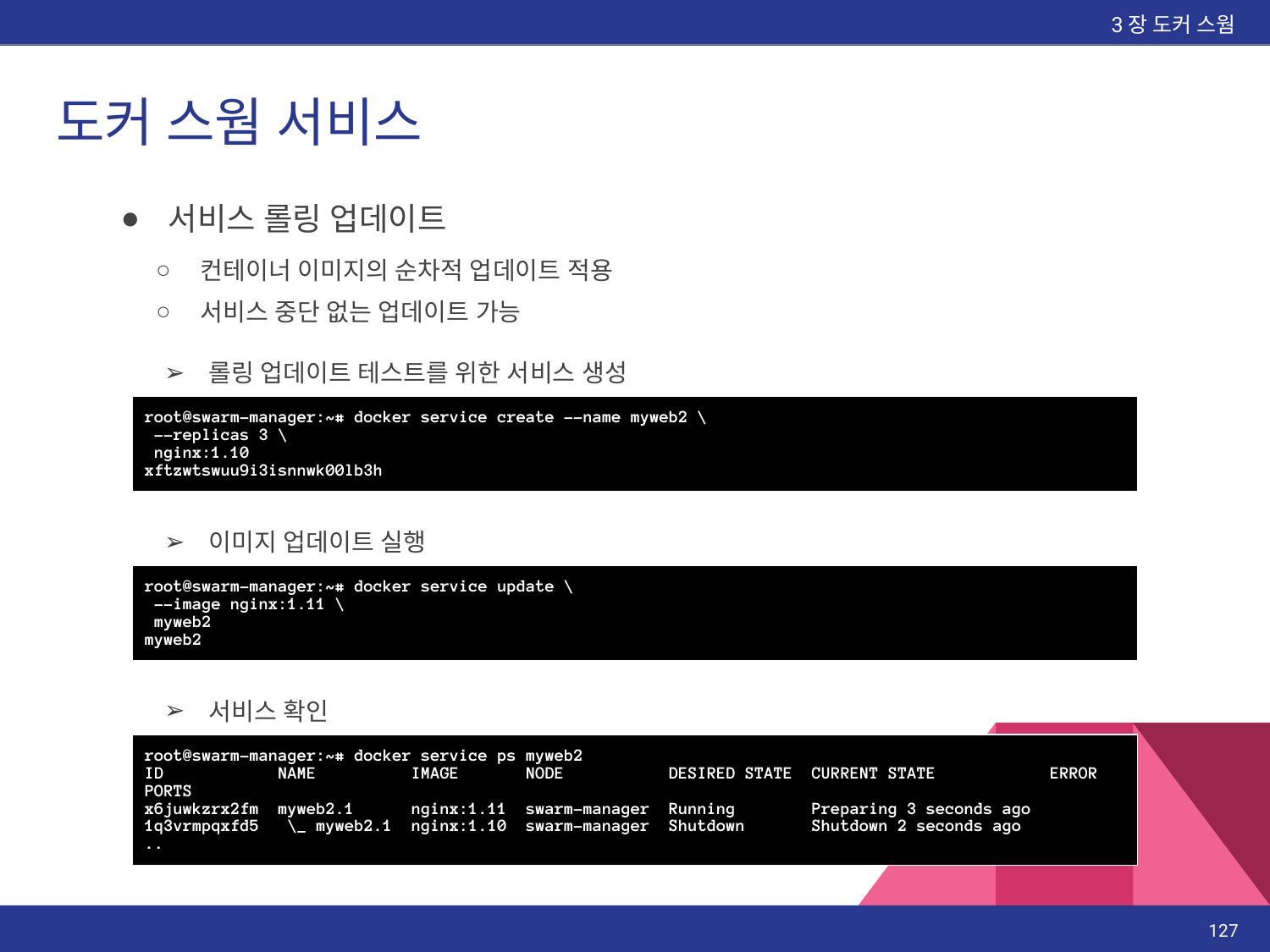

3장 도커 스웜

# 도커 스웜 서비스
서비스 롤링 업데이트

컨테이너 이미지의 순차적 업데이트 적용
서비스 중단 없는 업데이트 가능
롤링 업데이트 테스트를 위한 서비스 생성

| root@swarm-manager:~# docker service create --name myweb2 \ --replicas 3 \ nginx:1.10 xftzwtswuu9i3isnnwk00lb3h |
| --- |
이미지 업데이트 실행

| root@swarm-manager:~# docker service update \ --image nginx:1.11 \ myweb2 myweb2 |
| --- |
서비스 확인

| root@swarm-manager:~# docker service ps myweb2 ID NAME IMAGE NODE DESIRED STATE CURRENT STATE ERROR PORTS x6juwkzrx2fm myweb2.1 nginx:1.11 swarm-manager Running Preparing 3 seconds ago 1q3vrmpqxfd5 \\_ myweb2.1 nginx:1.10 swarm-manager Shutdown Shutdown 2 seconds ago .. |
| --- |
127